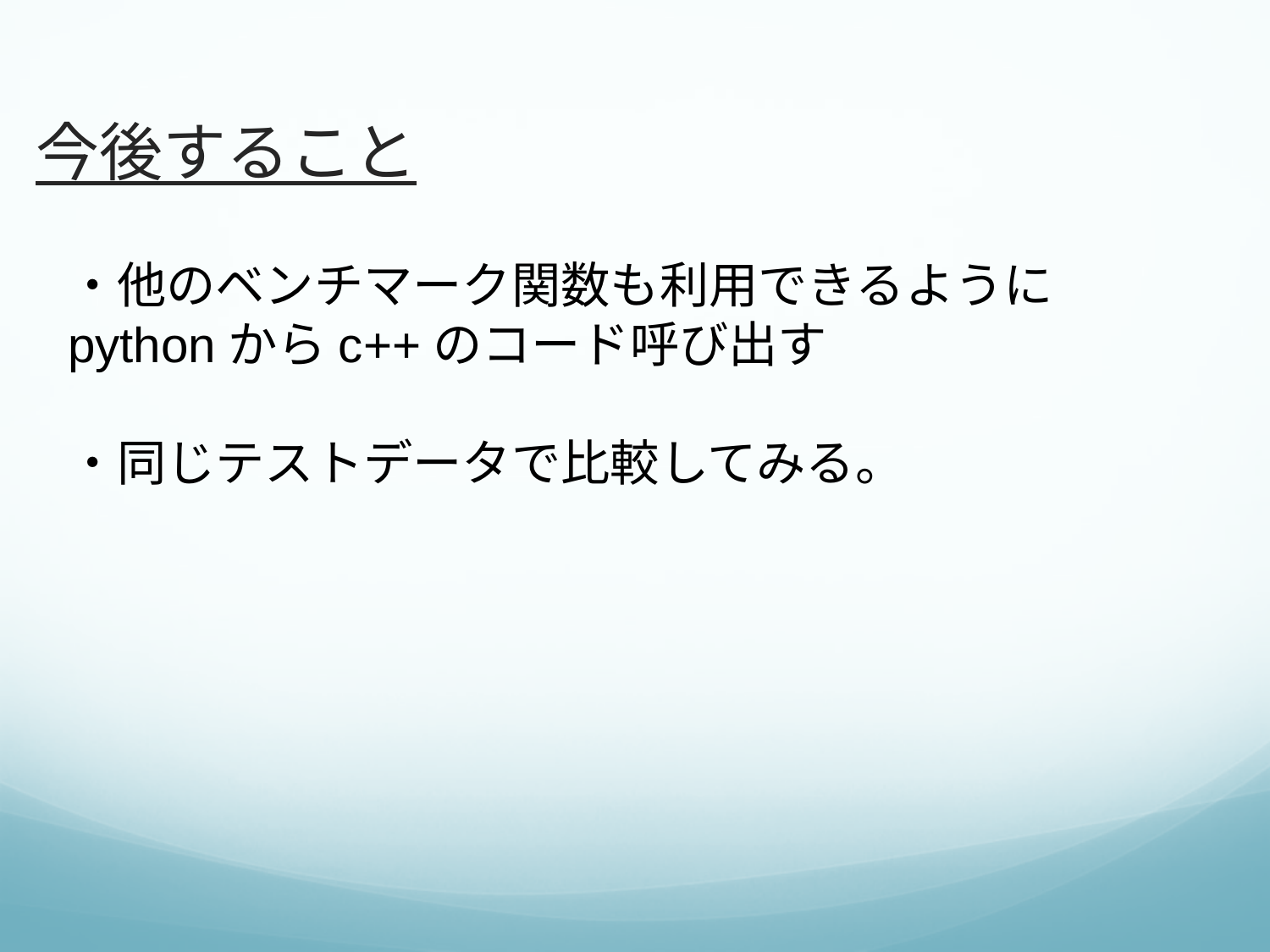

今後すること
・他のベンチマーク関数も利用できるようにpythonからc++のコード呼び出す

・同じテストデータで比較してみる。